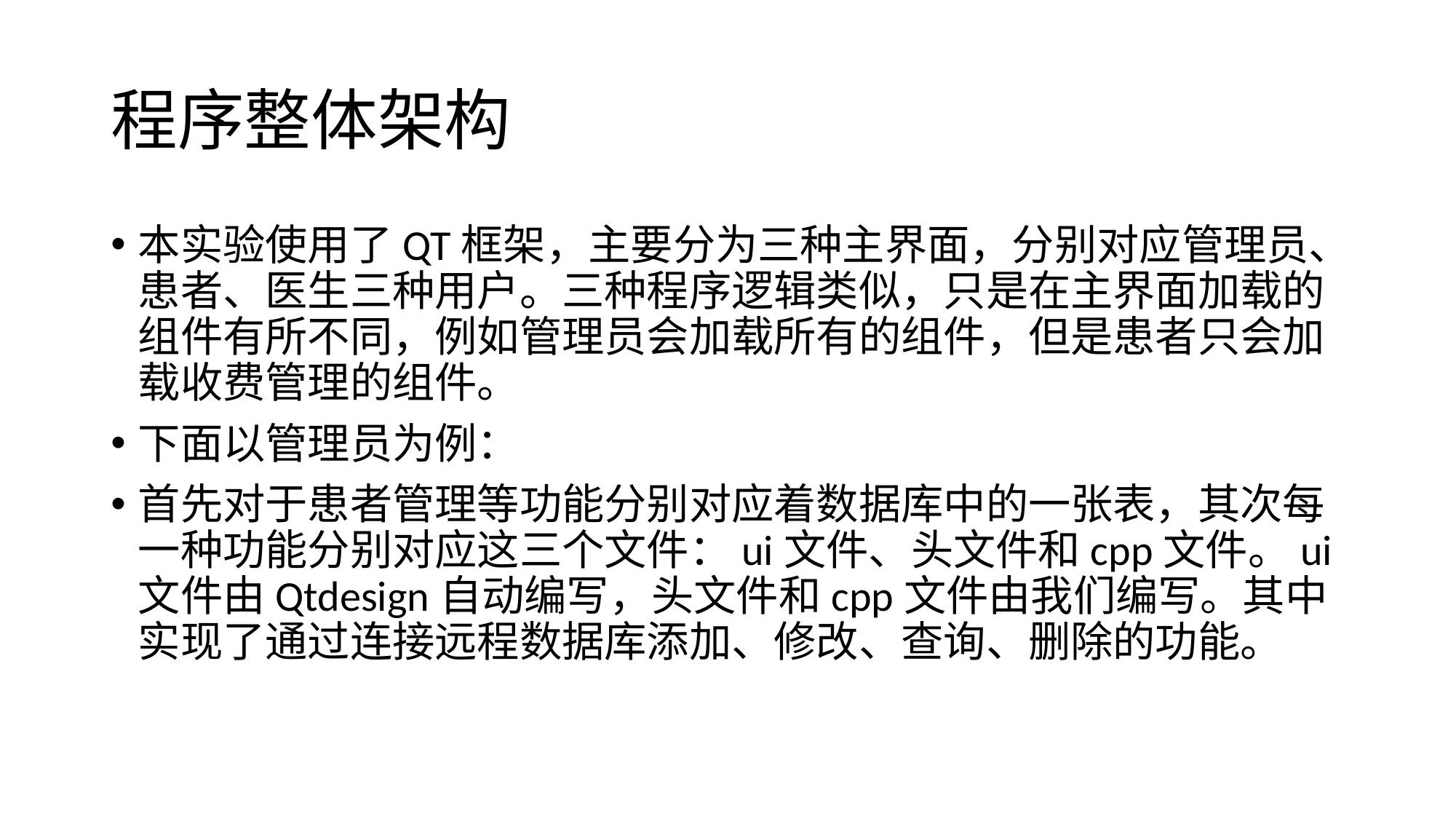

# 程序整体架构
本实验使用了QT框架，主要分为三种主界面，分别对应管理员、患者、医生三种用户。三种程序逻辑类似，只是在主界面加载的组件有所不同，例如管理员会加载所有的组件，但是患者只会加载收费管理的组件。
下面以管理员为例：
首先对于患者管理等功能分别对应着数据库中的一张表，其次每一种功能分别对应这三个文件：ui文件、头文件和cpp文件。ui文件由Qtdesign自动编写，头文件和cpp文件由我们编写。其中实现了通过连接远程数据库添加、修改、查询、删除的功能。